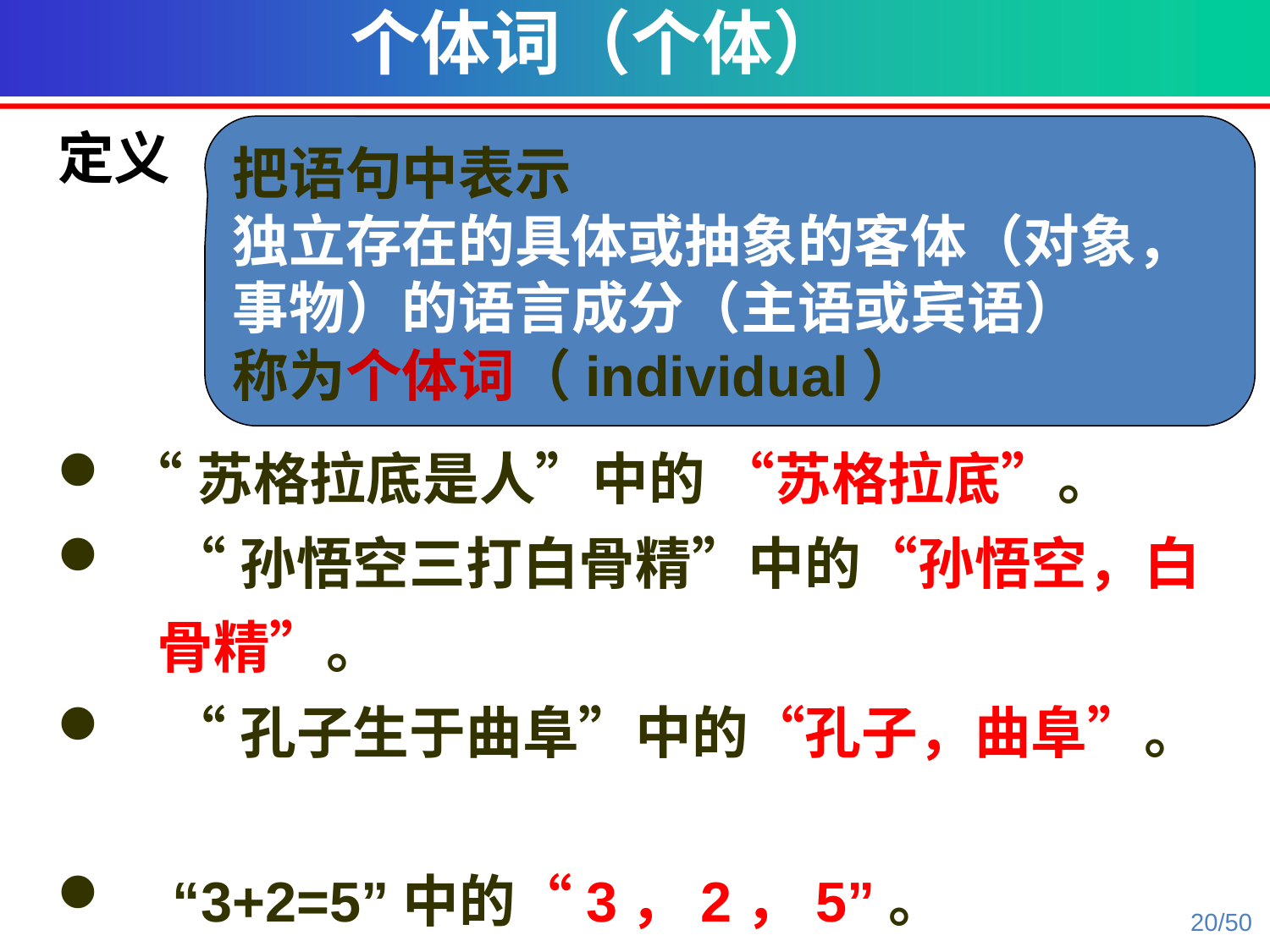

个体词（个体）
定义
把语句中表示
独立存在的具体或抽象的客体（对象，事物）的语言成分（主语或宾语）
称为个体词（individual）
 “苏格拉底是人”中的 “苏格拉底”。
 “孙悟空三打白骨精”中的“孙悟空，白骨精”。
 “孔子生于曲阜”中的“孔子，曲阜”。
 “3+2=5”中的“3，2，5”。
20/50